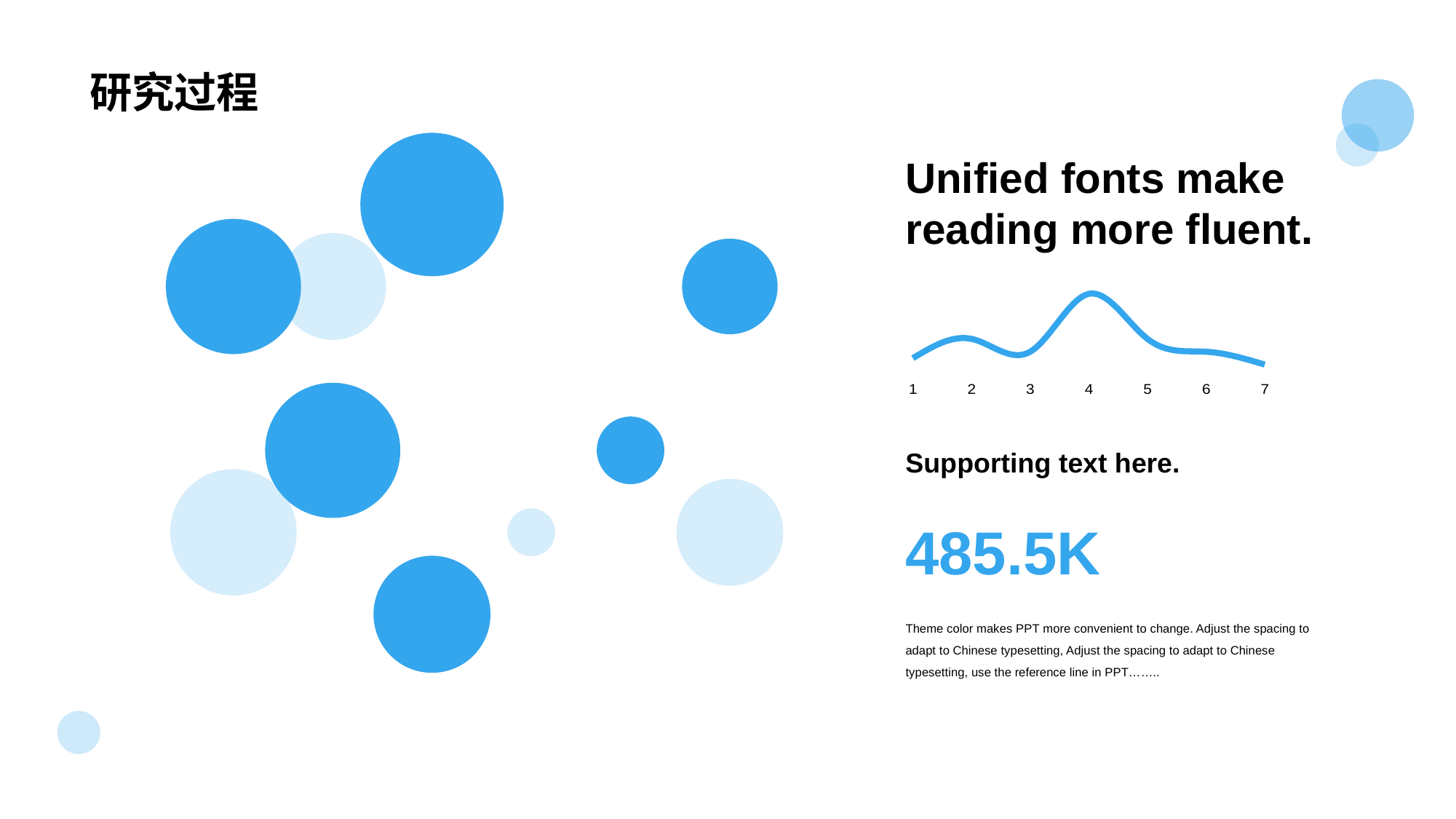

# 研究过程

### Chart

| Category | Y 值 |
|---|---|
Unified fonts make reading more fluent.

### Chart

| Category | text here |
|---|---|
| 1 | 0.06 |
| 2 | 0.12 |
| 3 | 0.08 |
| 4 | 0.26 |
| 5 | 0.12 |
| 6 | 0.08 |
| 7 | 0.04 |
Supporting text here.
485.5K
Theme color makes PPT more convenient to change. Adjust the spacing to adapt to Chinese typesetting, Adjust the spacing to adapt to Chinese typesetting, use the reference line in PPT……..